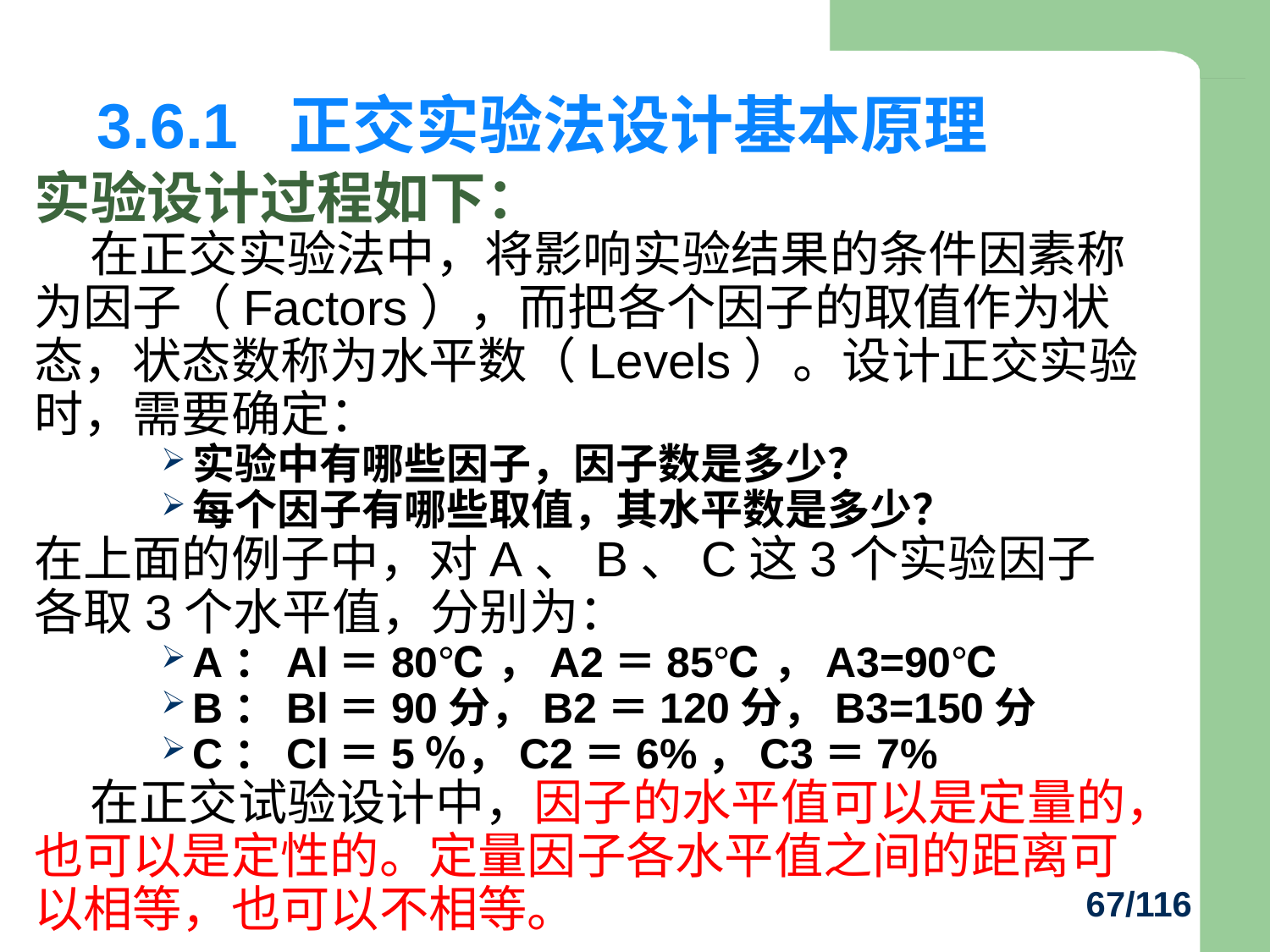

# 3.6.1  正交实验法设计基本原理
实验设计过程如下：
    在正交实验法中，将影响实验结果的条件因素称为因子（Factors），而把各个因子的取值作为状态，状态数称为水平数（Levels）。设计正交实验时，需要确定：
实验中有哪些因子，因子数是多少？
每个因子有哪些取值，其水平数是多少？
在上面的例子中，对A、B、C这3个实验因子各取3个水平值，分别为：
A：Al＝80℃，A2＝85℃，A3=90℃
B：Bl＝90分，B2＝120分，B3=150分
C：Cl＝5％，C2＝6%，C3＝7%
    在正交试验设计中，因子的水平值可以是定量的，也可以是定性的。定量因子各水平值之间的距离可以相等，也可以不相等。
67/116